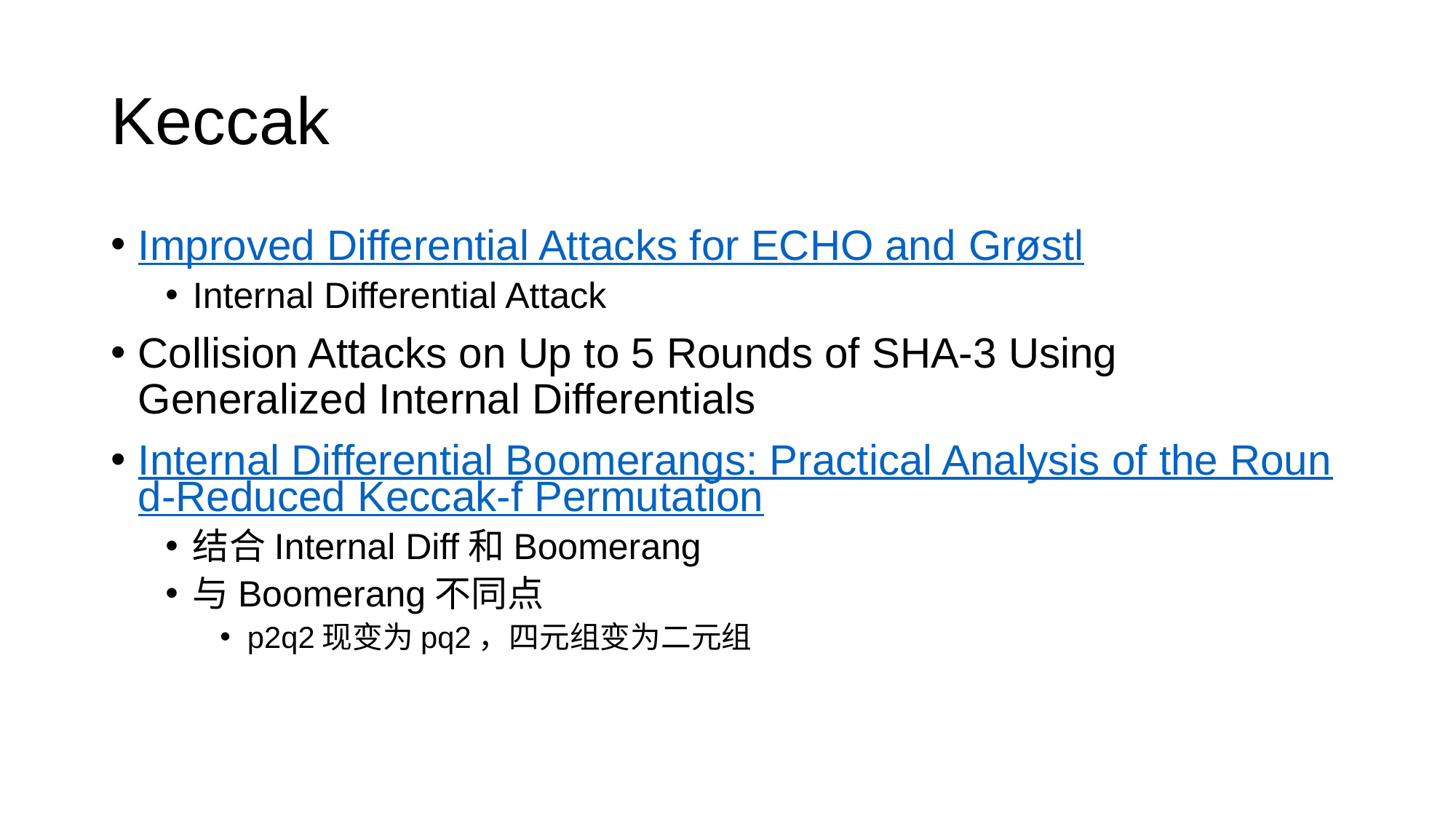

# Keccak
Improved Differential Attacks for ECHO and Grøstl
Internal Differential Attack
Collision Attacks on Up to 5 Rounds of SHA-3 Using Generalized Internal Differentials
Internal Differential Boomerangs: Practical Analysis of the Round-Reduced Keccak-f Permutation
结合Internal Diff和Boomerang
与Boomerang不同点
p2q2现变为pq2，四元组变为二元组